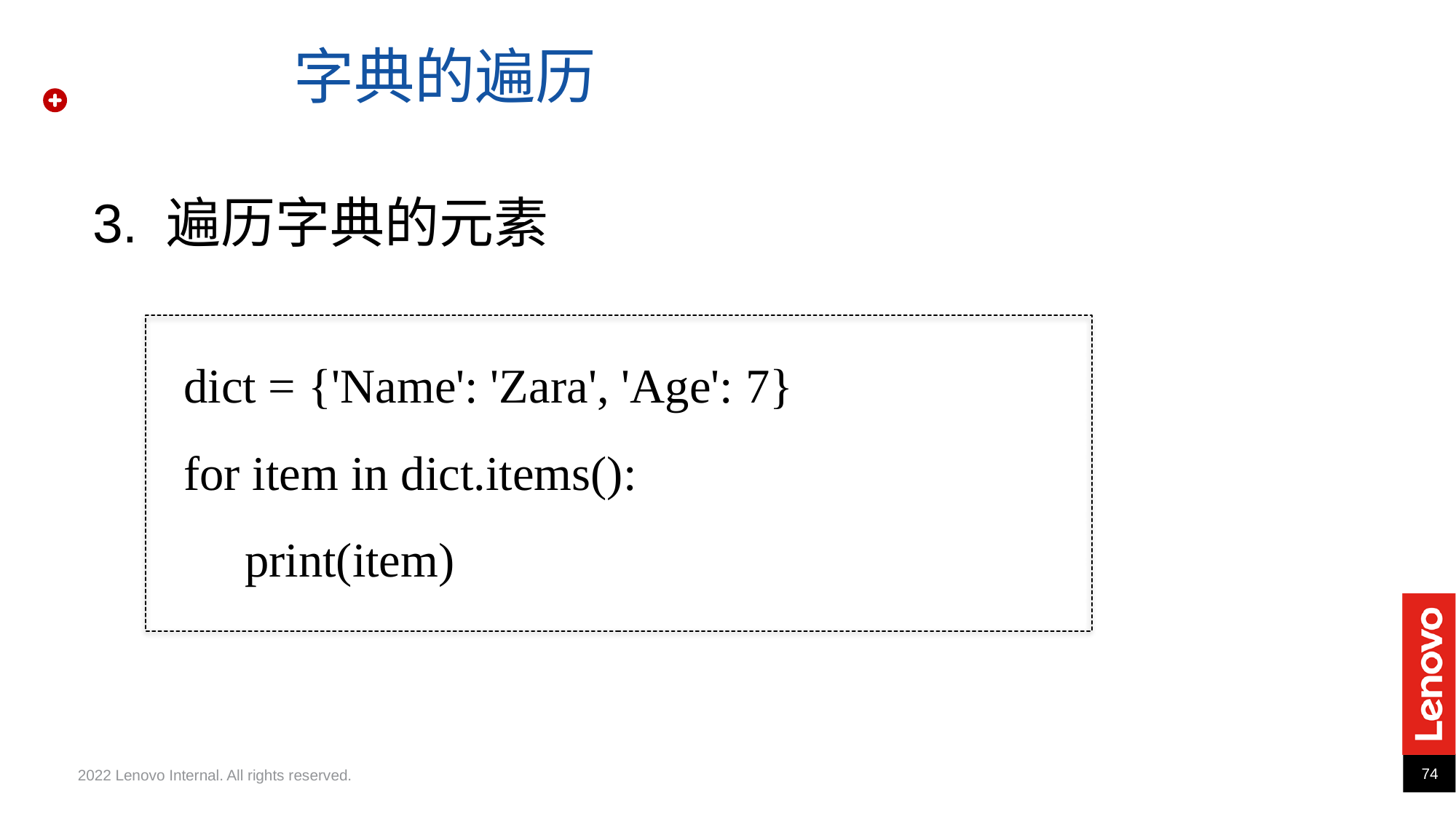

字典的遍历
3. 遍历字典的元素

dict = {'Name': 'Zara', 'Age': 7}
for item in dict.items():
     print(item)